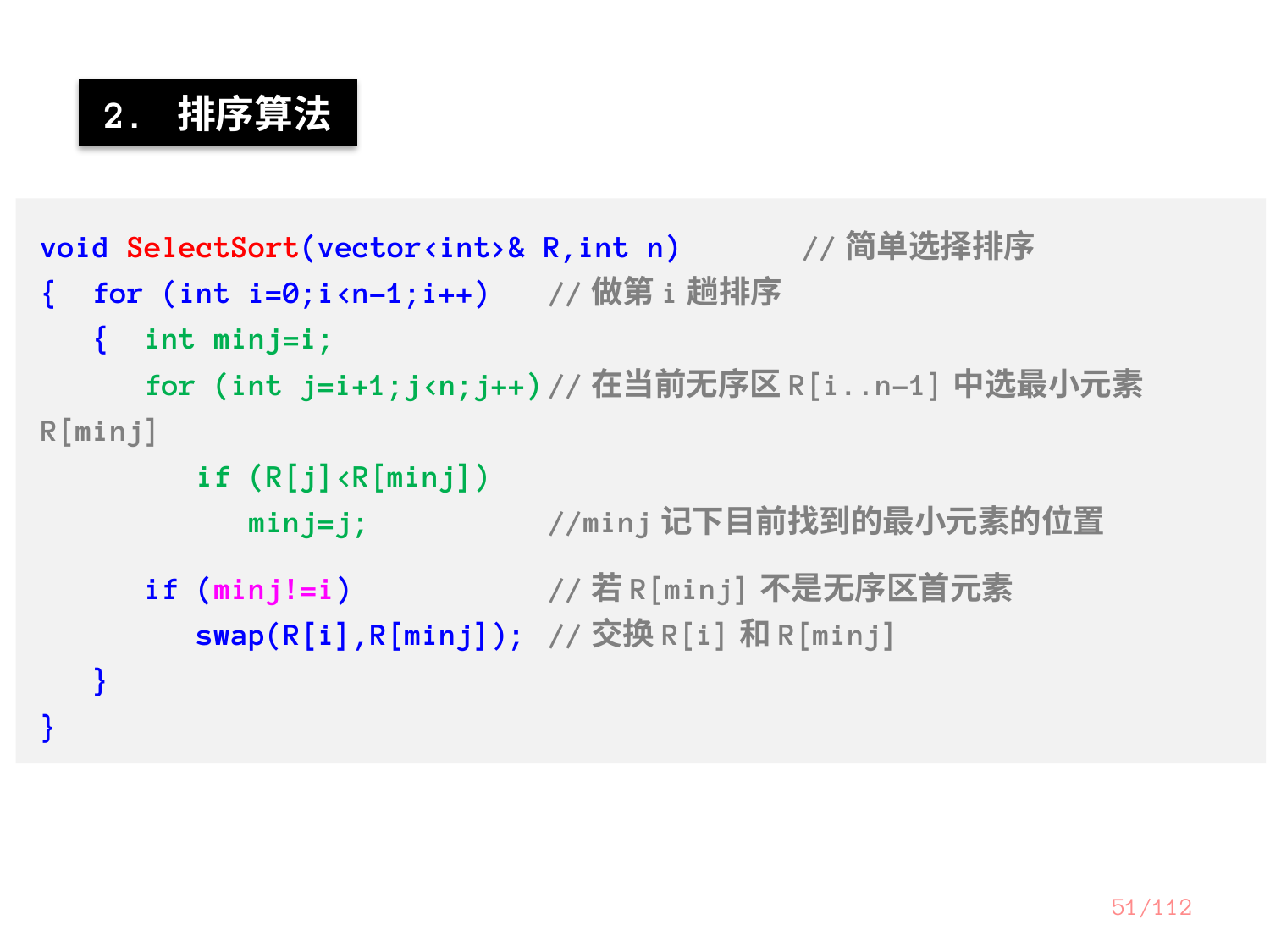

2. 排序算法
void SelectSort(vector<int>& R,int n)	//简单选择排序
{  for (int i=0;i<n-1;i++)	//做第i趟排序
   {  int minj=i;
      for (int j=i+1;j<n;j++)	//在当前无序区R[i..n-1]中选最小元素R[minj]
         if (R[j]<R[minj])
            minj=j;		//minj记下目前找到的最小元素的位置
      if (minj!=i)		//若R[minj]不是无序区首元素
         swap(R[i],R[minj]);	//交换R[i]和R[minj]
   }
}
51/112